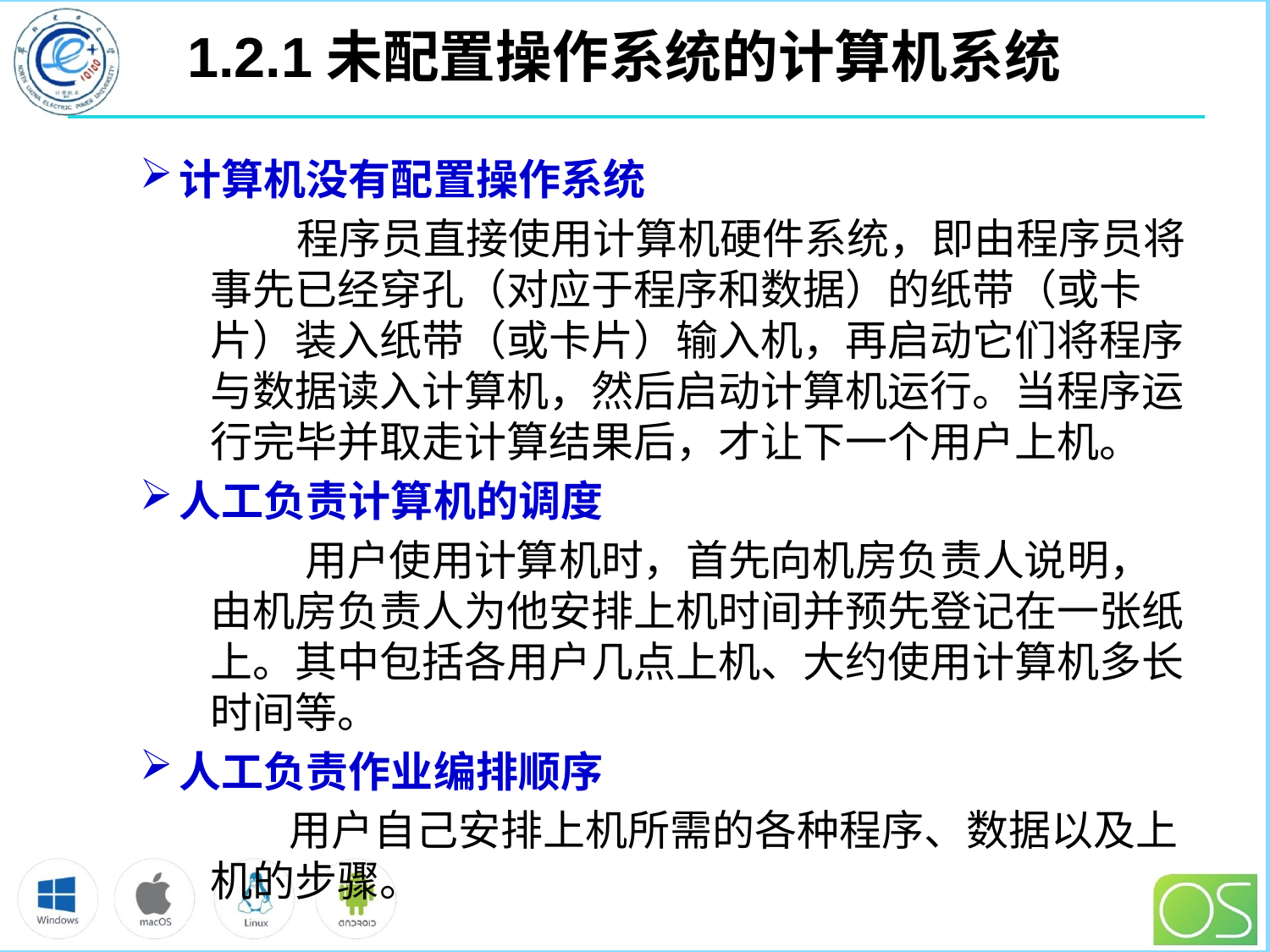

# 1.2.1未配置操作系统的计算机系统
计算机没有配置操作系统
	          程序员直接使用计算机硬件系统，即由程序员将事先已经穿孔（对应于程序和数据）的纸带（或卡片）装入纸带（或卡片）输入机，再启动它们将程序与数据读入计算机，然后启动计算机运行。当程序运行完毕并取走计算结果后，才让下一个用户上机。
人工负责计算机的调度
	           用户使用计算机时，首先向机房负责人说明，由机房负责人为他安排上机时间并预先登记在一张纸上。其中包括各用户几点上机、大约使用计算机多长时间等。
人工负责作业编排顺序
	         用户自己安排上机所需的各种程序、数据以及上机的步骤。